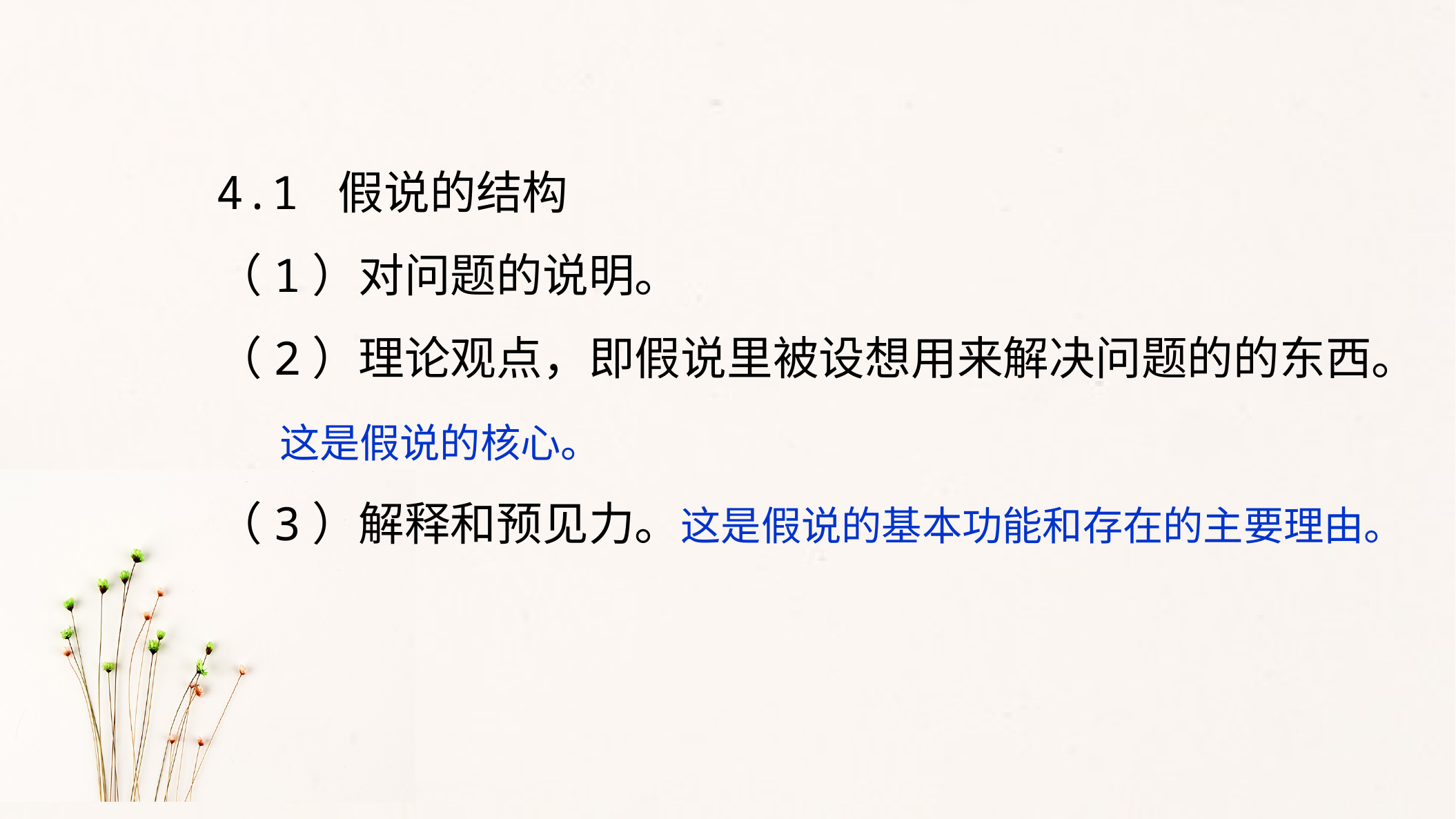

4.1 假说的结构
（1）对问题的说明。
（2）理论观点，即假说里被设想用来解决问题的的东西。
     这是假说的核心。
（3）解释和预见力。这是假说的基本功能和存在的主要理由。